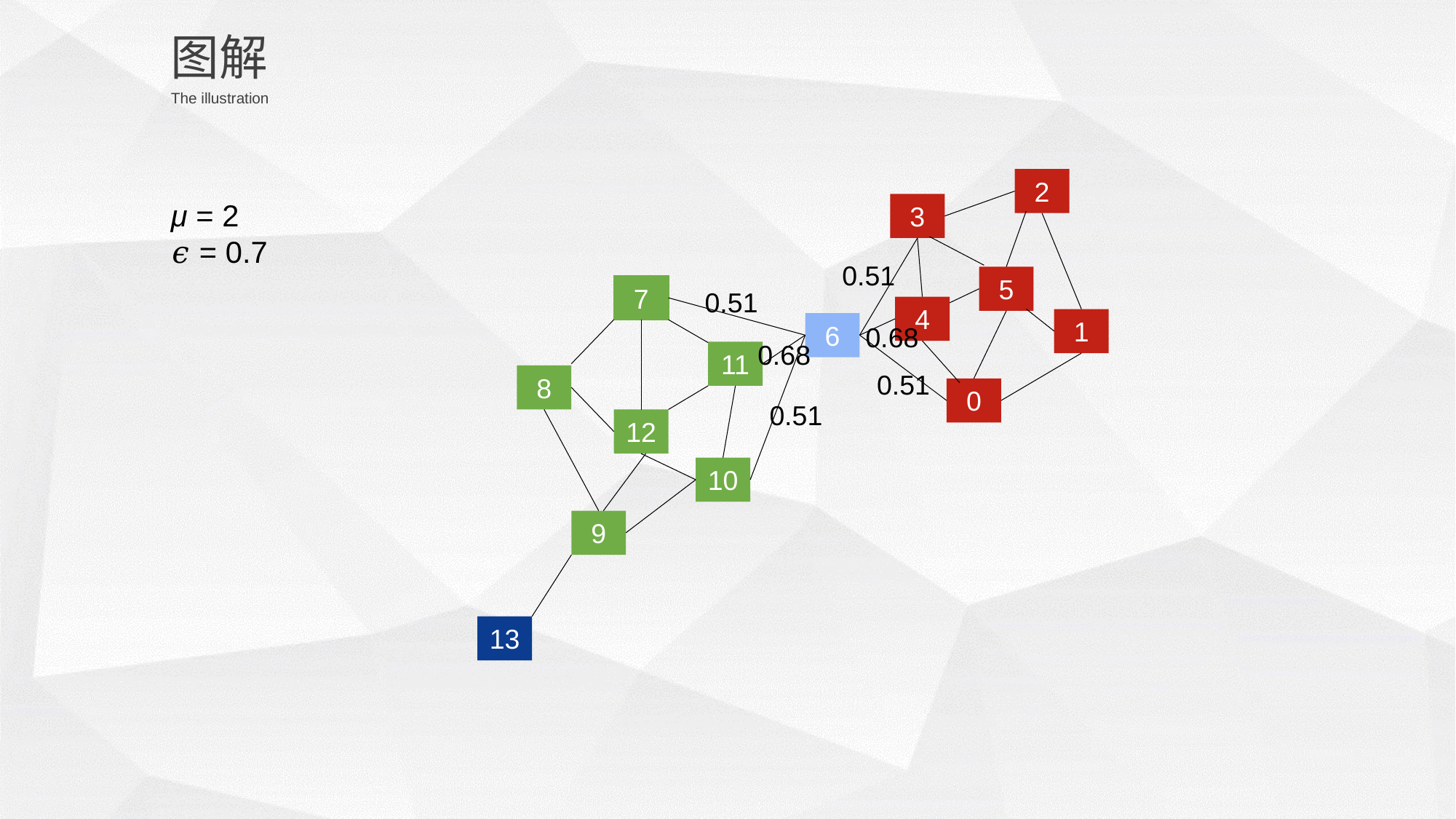

图解
The illustration
2
μ = 2
𝜖 = 0.7
3
0.51
5
7
0.51
4
1
6
0.68
0.68
11
0.51
8
0
0.51
12
10
9
13